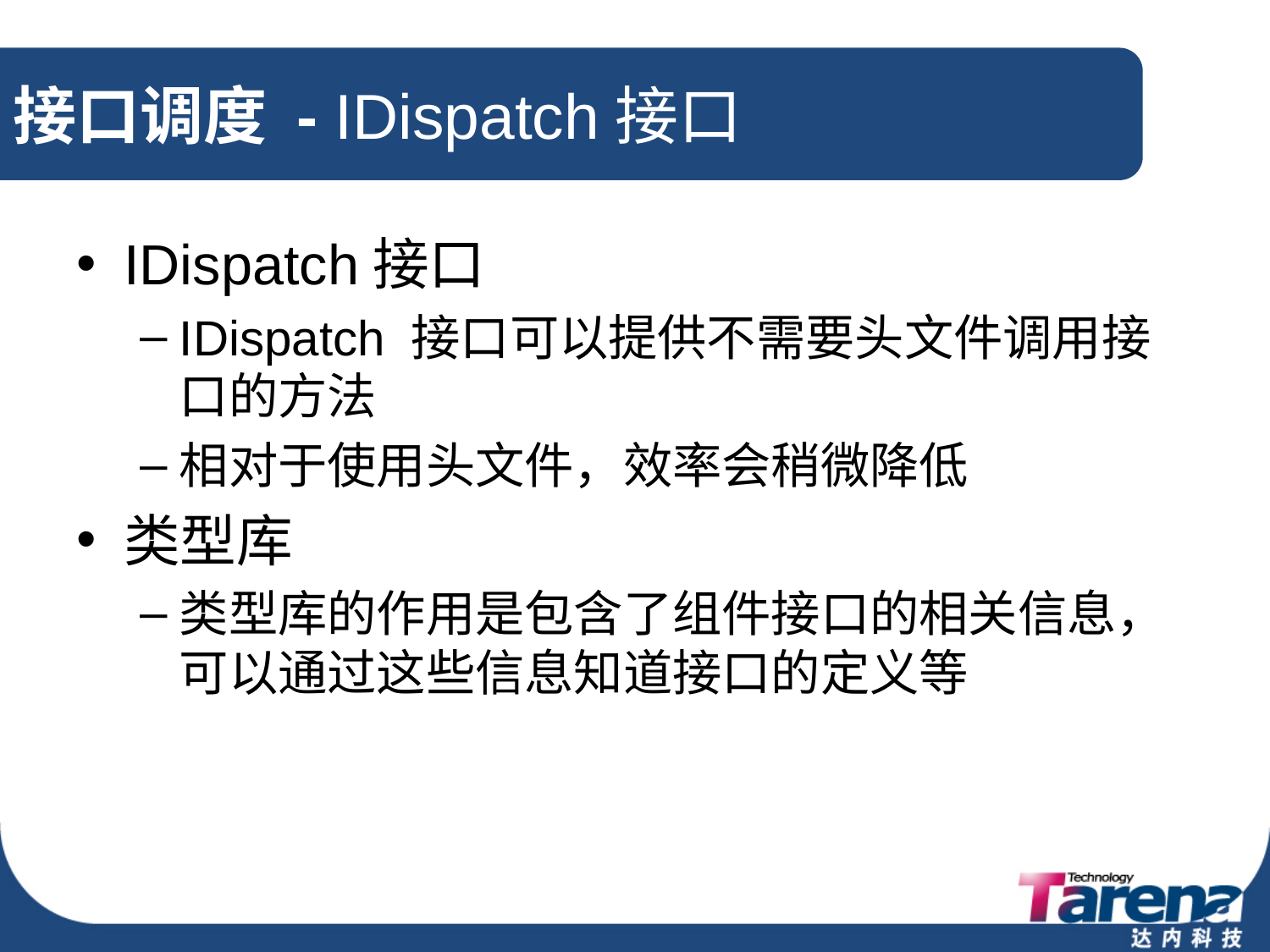

# 接口调度 - IDispatch接口
IDispatch接口
IDispatch 接口可以提供不需要头文件调用接口的方法
相对于使用头文件，效率会稍微降低
类型库
类型库的作用是包含了组件接口的相关信息，可以通过这些信息知道接口的定义等